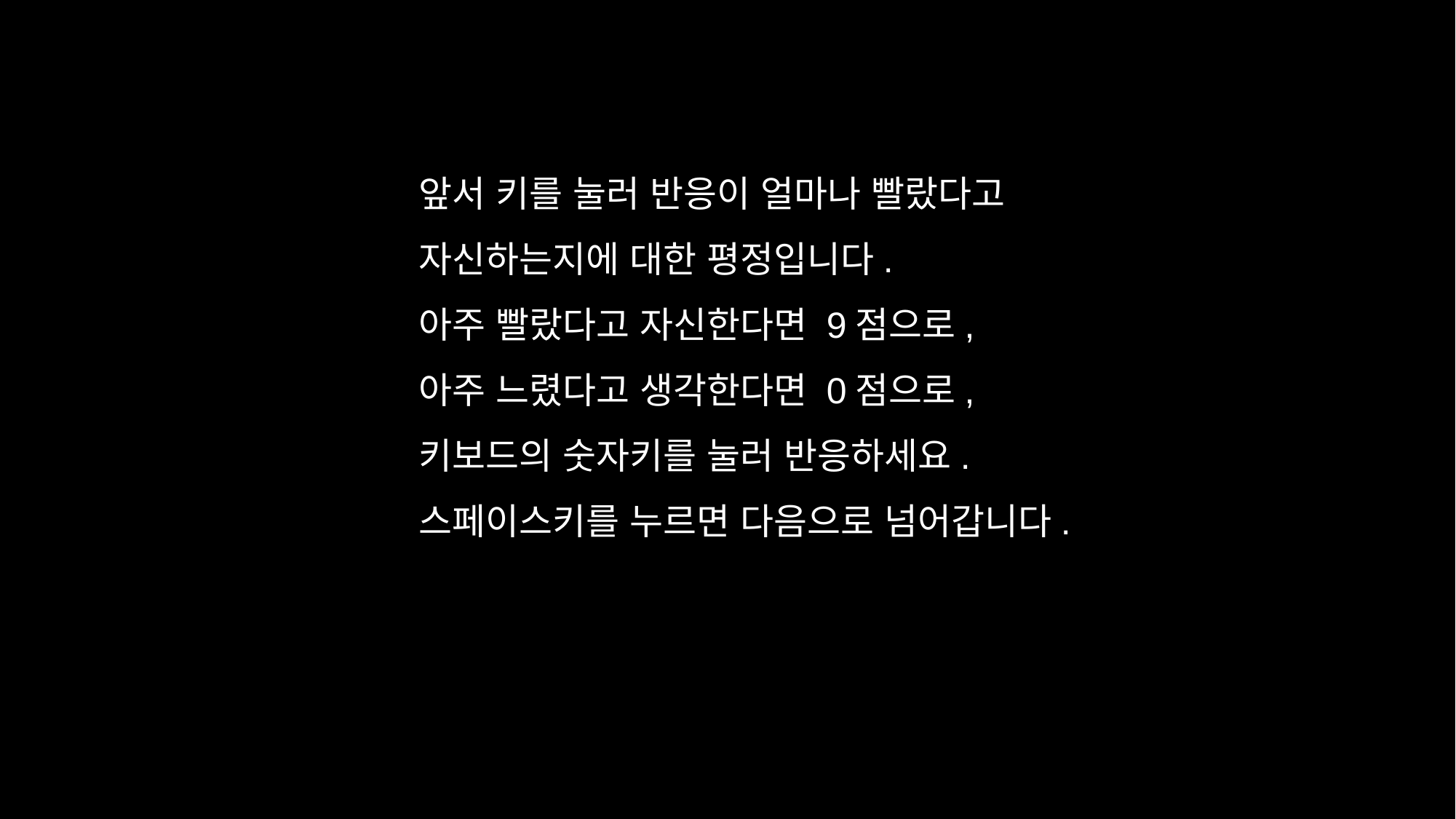

앞서 키를 눌러 반응이 얼마나 빨랐다고
자신하는지에 대한 평정입니다.
아주 빨랐다고 자신한다면 9점으로,
아주 느렸다고 생각한다면 0점으로,
키보드의 숫자키를 눌러 반응하세요.
스페이스키를 누르면 다음으로 넘어갑니다.